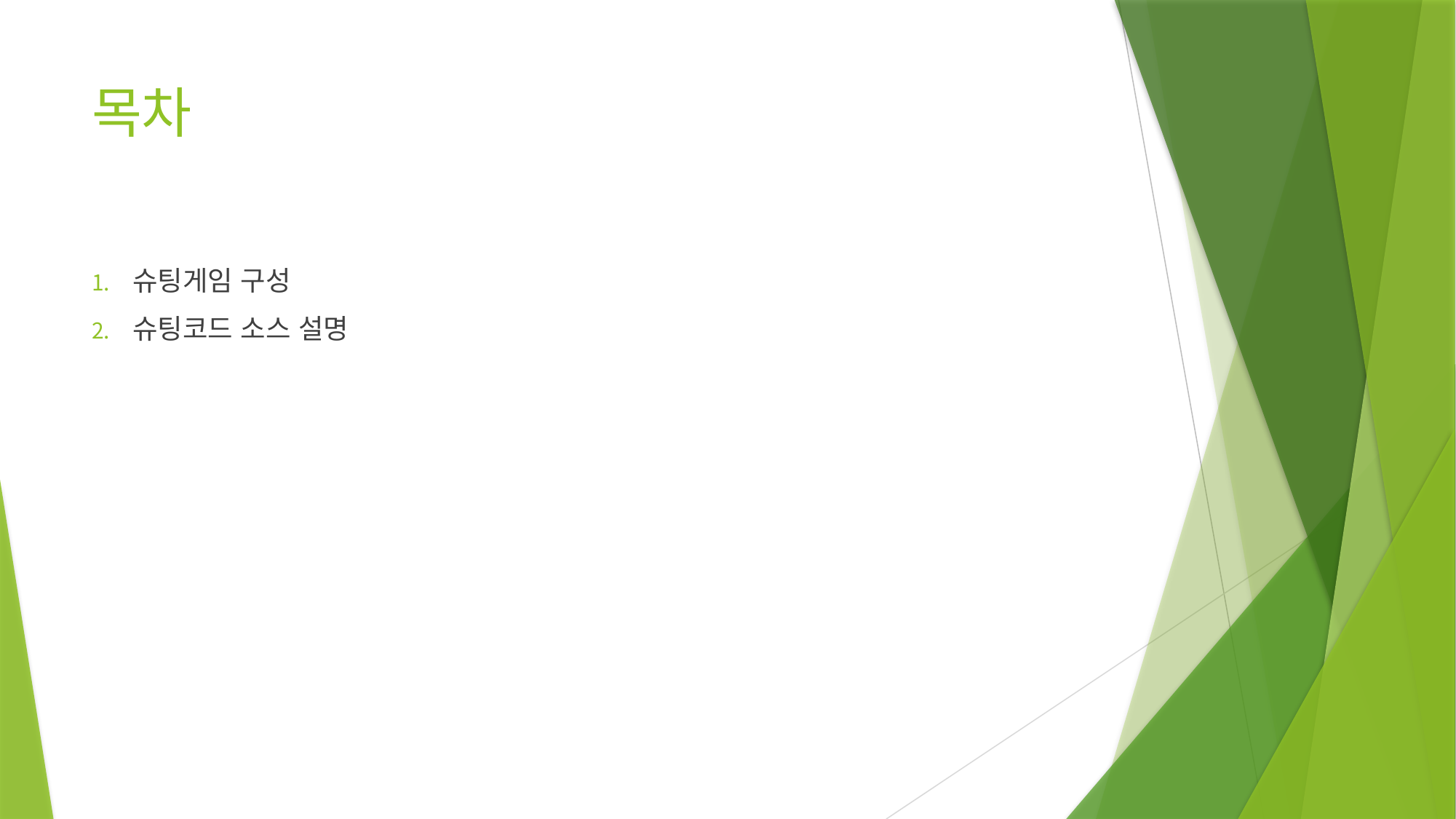

# 목차
슈팅게임 구성
슈팅코드 소스 설명